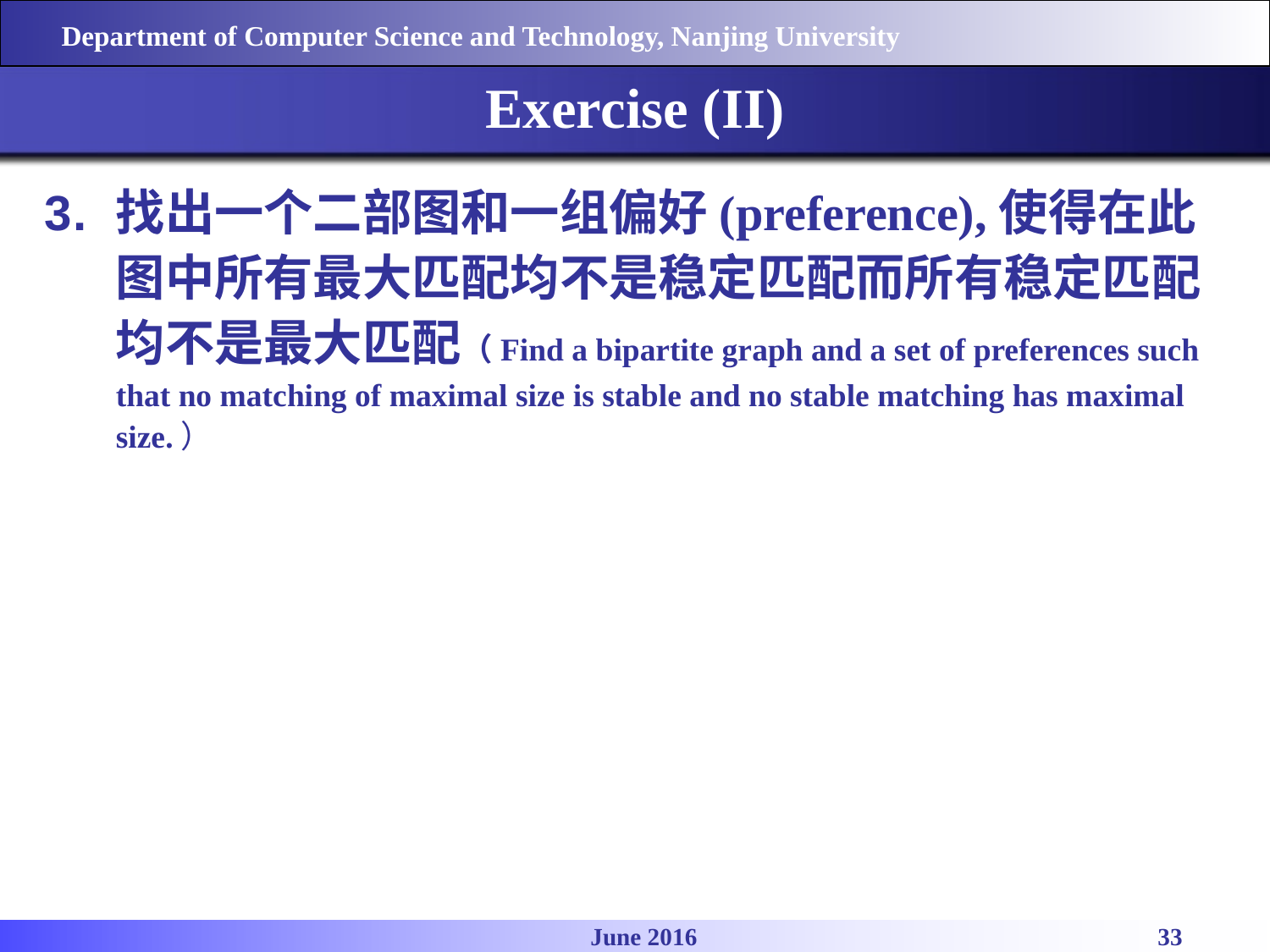

Exercise (II)
找出一个二部图和一组偏好(preference),使得在此图中所有最大匹配均不是稳定匹配而所有稳定匹配均不是最大匹配（Find a bipartite graph and a set of preferences such that no matching of maximal size is stable and no stable matching has maximal size.）